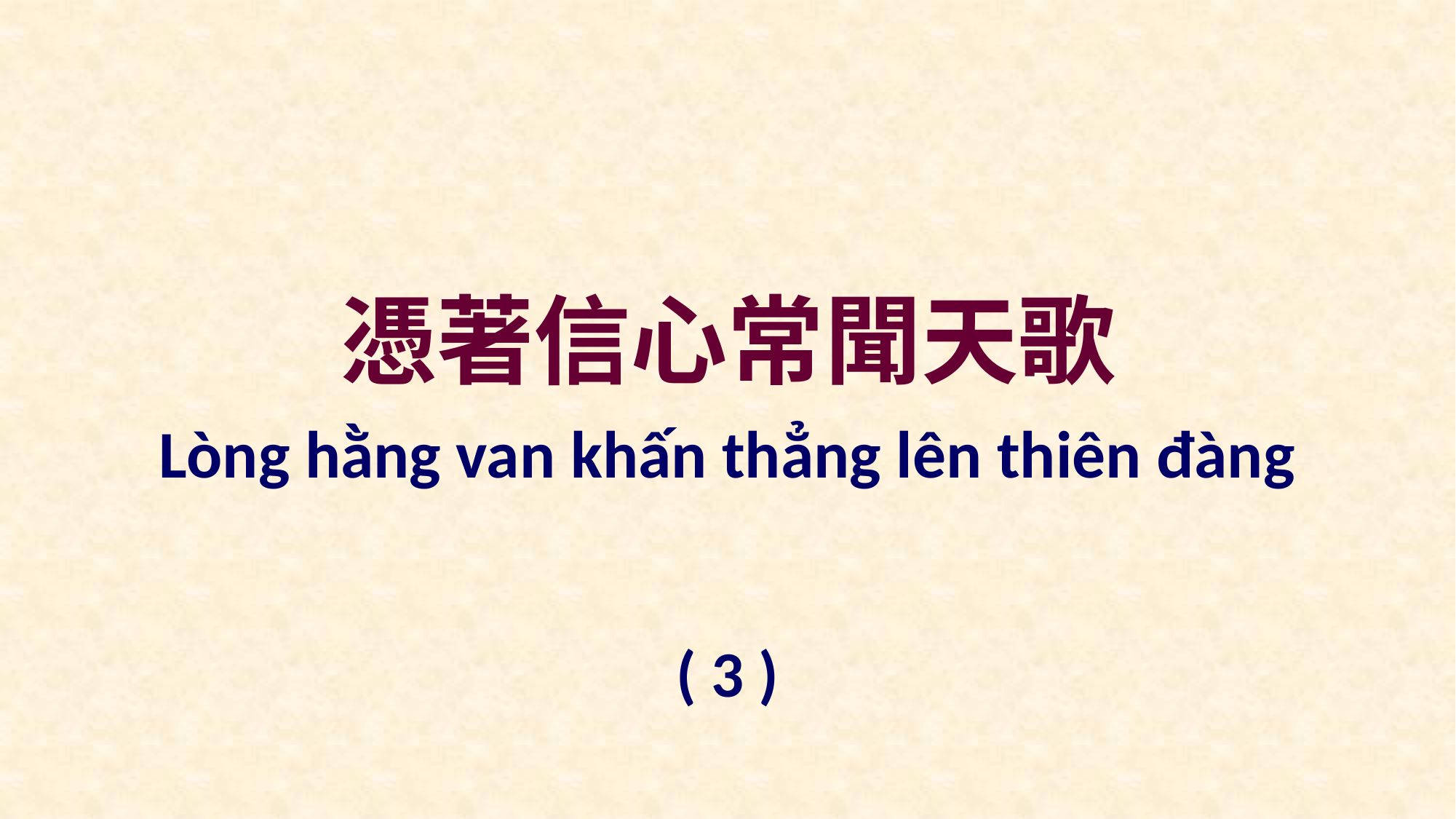

憑著信心常聞天歌
Lòng hằng van khấn thẳng lên thiên đàng
( 3 )